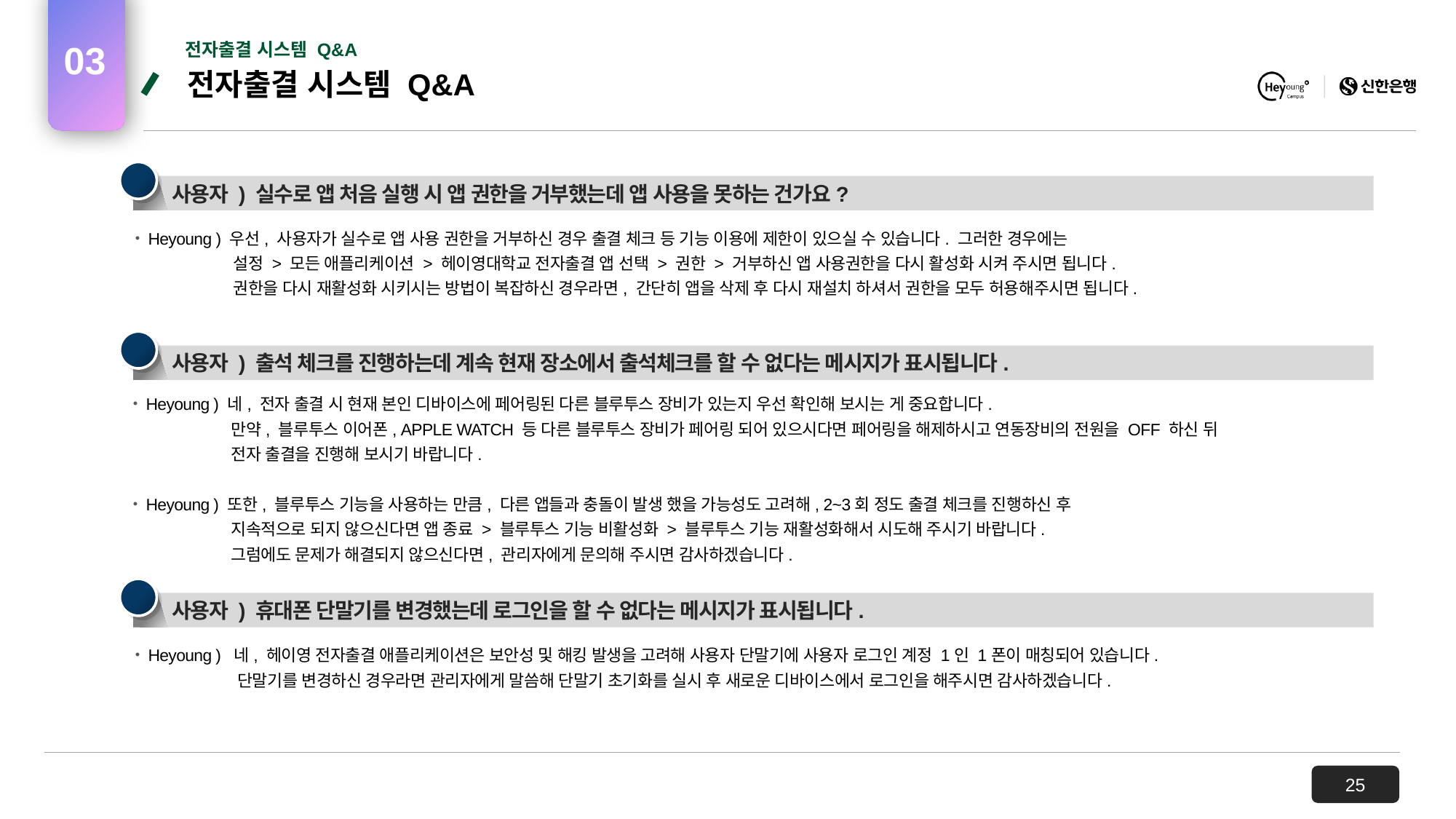

03
전자출결 시스템 Q&A
전자출결 시스템 Q&A
4
사용자 ) 실수로 앱 처음 실행 시 앱 권한을 거부했는데 앱 사용을 못하는 건가요?

Heyoung ) 우선, 사용자가 실수로 앱 사용 권한을 거부하신 경우 출결 체크 등 기능 이용에 제한이 있으실 수 있습니다. 그러한 경우에는
                      설정 > 모든 애플리케이션 > 헤이영대학교 전자출결 앱 선택 > 권한 > 거부하신 앱 사용권한을 다시 활성화 시켜 주시면 됩니다.
                      권한을 다시 재활성화 시키시는 방법이 복잡하신 경우라면, 간단히 앱을 삭제 후 다시 재설치 하셔서 권한을 모두 허용해주시면 됩니다.
5
사용자 ) 출석 체크를 진행하는데 계속 현재 장소에서 출석체크를 할 수 없다는 메시지가 표시됩니다.

Heyoung ) 네, 전자 출결 시 현재 본인 디바이스에 페어링된 다른 블루투스 장비가 있는지 우선 확인해 보시는 게 중요합니다.
                      만약, 블루투스 이어폰, APPLE WATCH 등 다른 블루투스 장비가 페어링 되어 있으시다면 페어링을 해제하시고 연동장비의 전원을 OFF 하신 뒤
                      전자 출결을 진행해 보시기 바랍니다.

Heyoung ) 또한, 블루투스 기능을 사용하는 만큼, 다른 앱들과 충돌이 발생 했을 가능성도 고려해, 2~3회 정도 출결 체크를 진행하신 후
                      지속적으로 되지 않으신다면 앱 종료 > 블루투스 기능 비활성화 > 블루투스 기능 재활성화해서 시도해 주시기 바랍니다.
                      그럼에도 문제가 해결되지 않으신다면, 관리자에게 문의해 주시면 감사하겠습니다.
6
사용자 ) 휴대폰 단말기를 변경했는데 로그인을 할 수 없다는 메시지가 표시됩니다.

Heyoung )  네, 헤이영 전자출결 애플리케이션은 보안성 및 해킹 발생을 고려해 사용자 단말기에 사용자 로그인 계정 1인 1폰이 매칭되어 있습니다.
                       단말기를 변경하신 경우라면 관리자에게 말씀해 단말기 초기화를 실시 후 새로운 디바이스에서 로그인을 해주시면 감사하겠습니다.